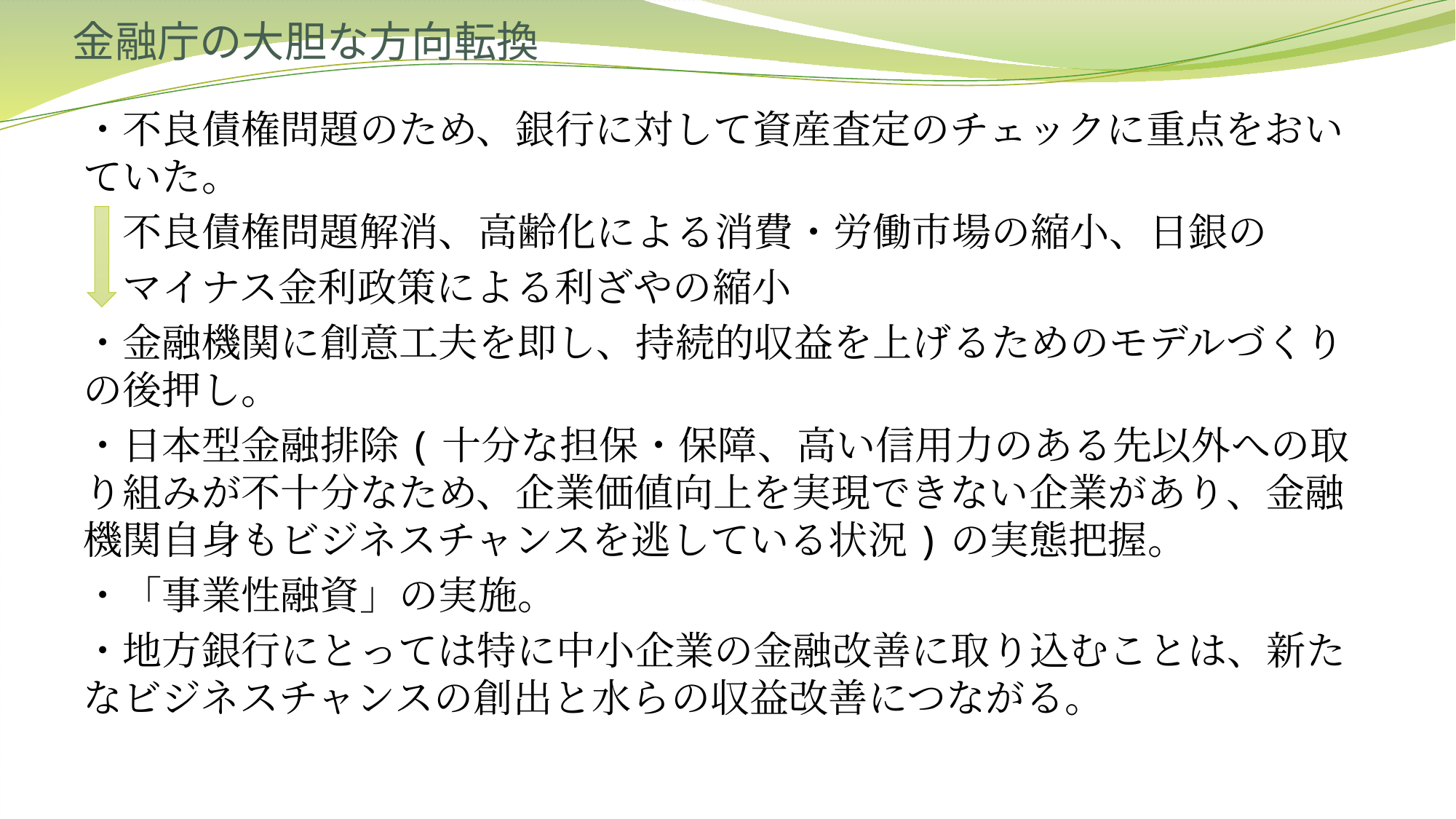

# 金融庁の大胆な方向転換
・不良債権問題のため、銀行に対して資産査定のチェックに重点をおいていた。
　不良債権問題解消、高齢化による消費・労働市場の縮小、日銀の
　マイナス金利政策による利ざやの縮小
・金融機関に創意工夫を即し、持続的収益を上げるためのモデルづくりの後押し。
・日本型金融排除(十分な担保・保障、高い信用力のある先以外への取り組みが不十分なため、企業価値向上を実現できない企業があり、金融機関自身もビジネスチャンスを逃している状況)の実態把握。
・「事業性融資」の実施。
・地方銀行にとっては特に中小企業の金融改善に取り込むことは、新たなビジネスチャンスの創出と水らの収益改善につながる。